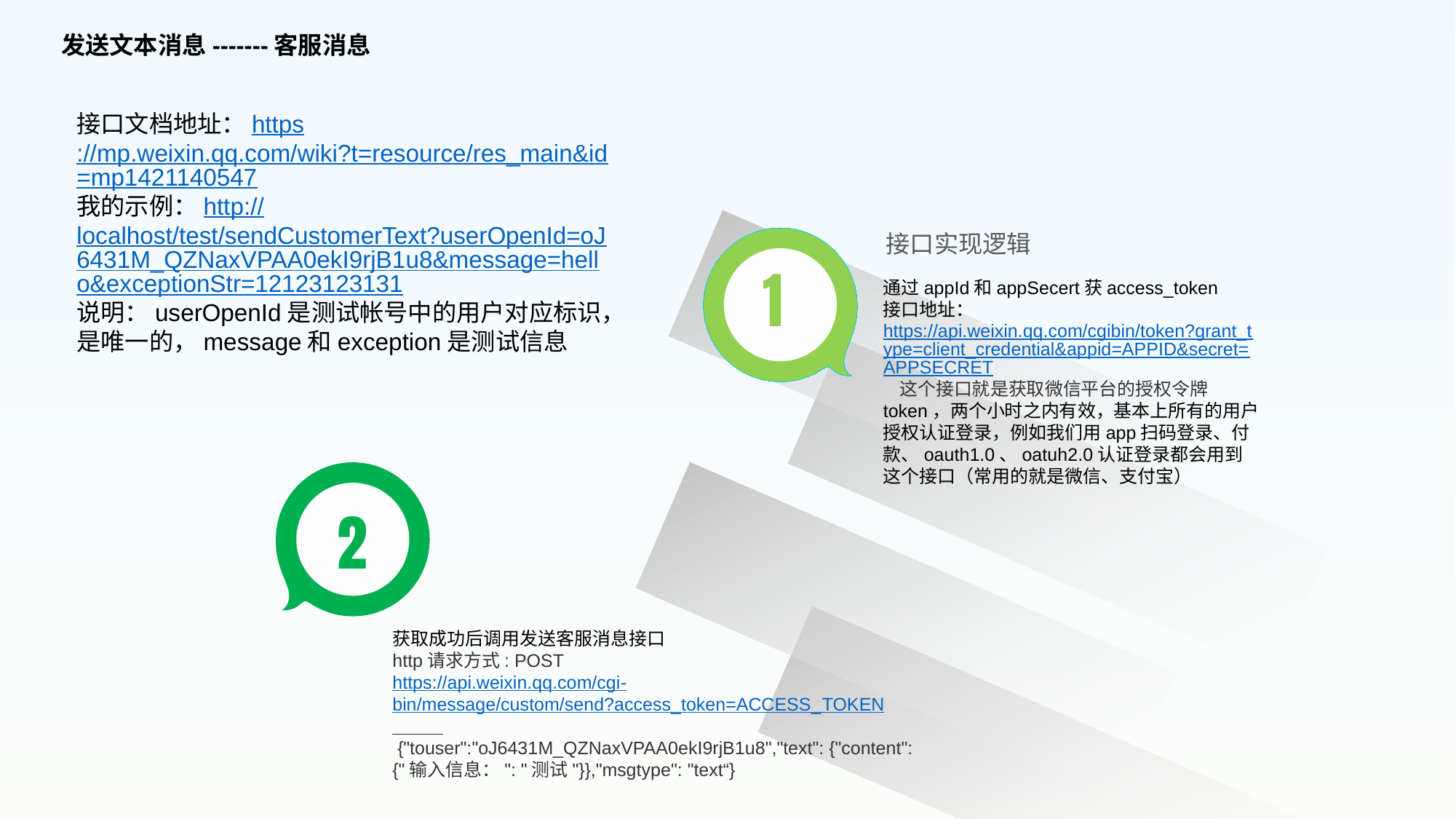

发送文本消息-------客服消息
接口文档地址：https://mp.weixin.qq.com/wiki?t=resource/res_main&id=mp1421140547
我的示例：http://localhost/test/sendCustomerText?userOpenId=oJ6431M_QZNaxVPAA0ekI9rjB1u8&message=hello&exceptionStr=12123123131
说明：userOpenId是测试帐号中的用户对应标识，是唯一的，message和exception是测试信息

接口实现逻辑

1
通过appId和appSecert获access_token
接口地址：   https://api.weixin.qq.com/cgibin/token?grant_type=client_credential&appid=APPID&secret=APPSECRET
   这个接口就是获取微信平台的授权令牌 token，两个小时之内有效，基本上所有的用户授权认证登录，例如我们用app扫码登录、付款、oauth1.0、oatuh2.0认证登录都会用到这个接口（常用的就是微信、支付宝）

2

获取成功后调用发送客服消息接口
http请求方式: POST
https://api.weixin.qq.com/cgi-bin/message/custom/send?access_token=ACCESS_TOKEN
 {"touser":"oJ6431M_QZNaxVPAA0ekI9rjB1u8","text": {"content": {"输入信息：": "测试"}},"msgtype": "text“}